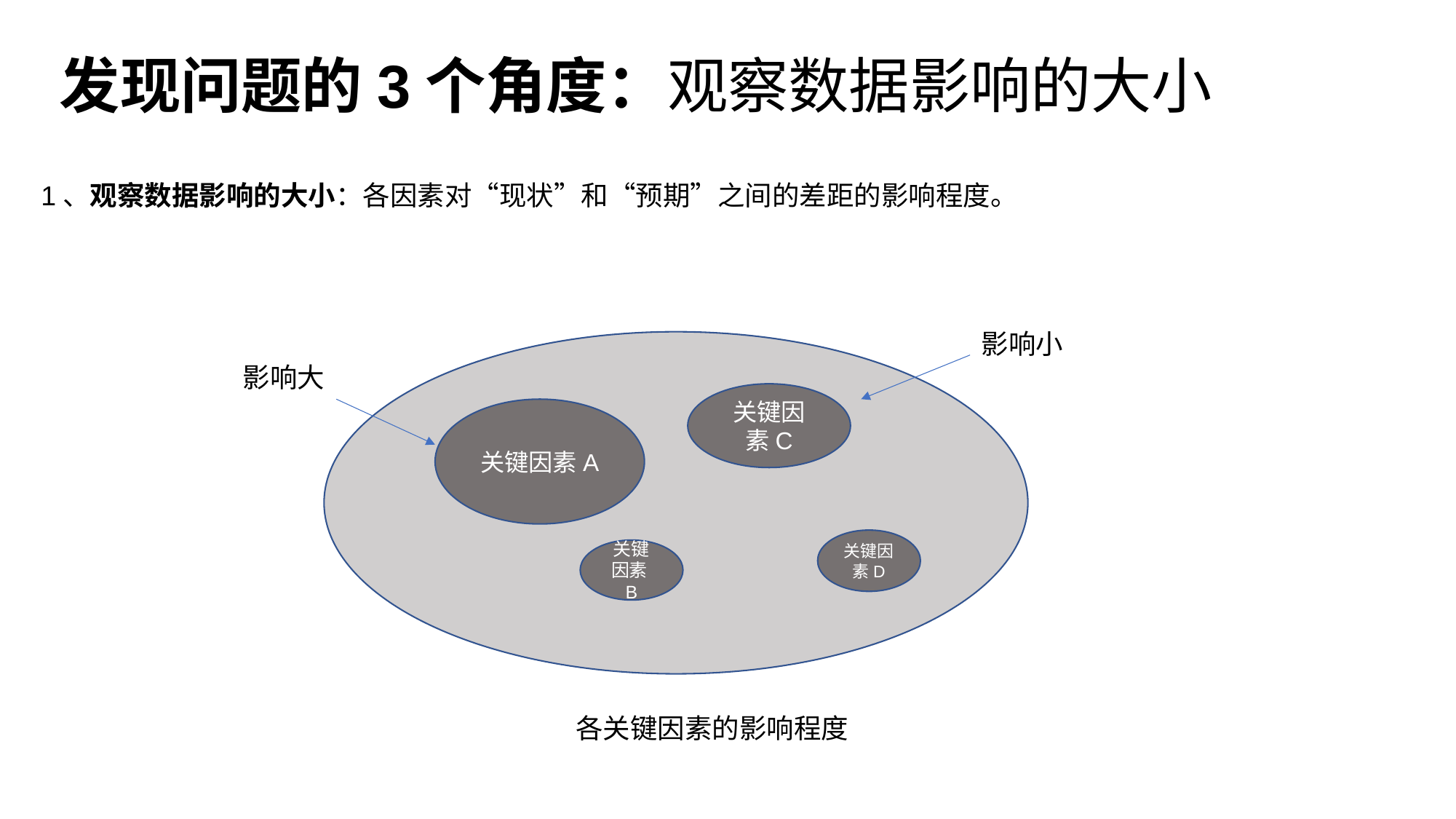

发现问题的3个角度：观察数据影响的大小
1、观察数据影响的大小：各因素对“现状”和“预期”之间的差距的影响程度。
影响小

影响大
关键因素C
关键因素A
关键因素D
关键因素B
各关键因素的影响程度